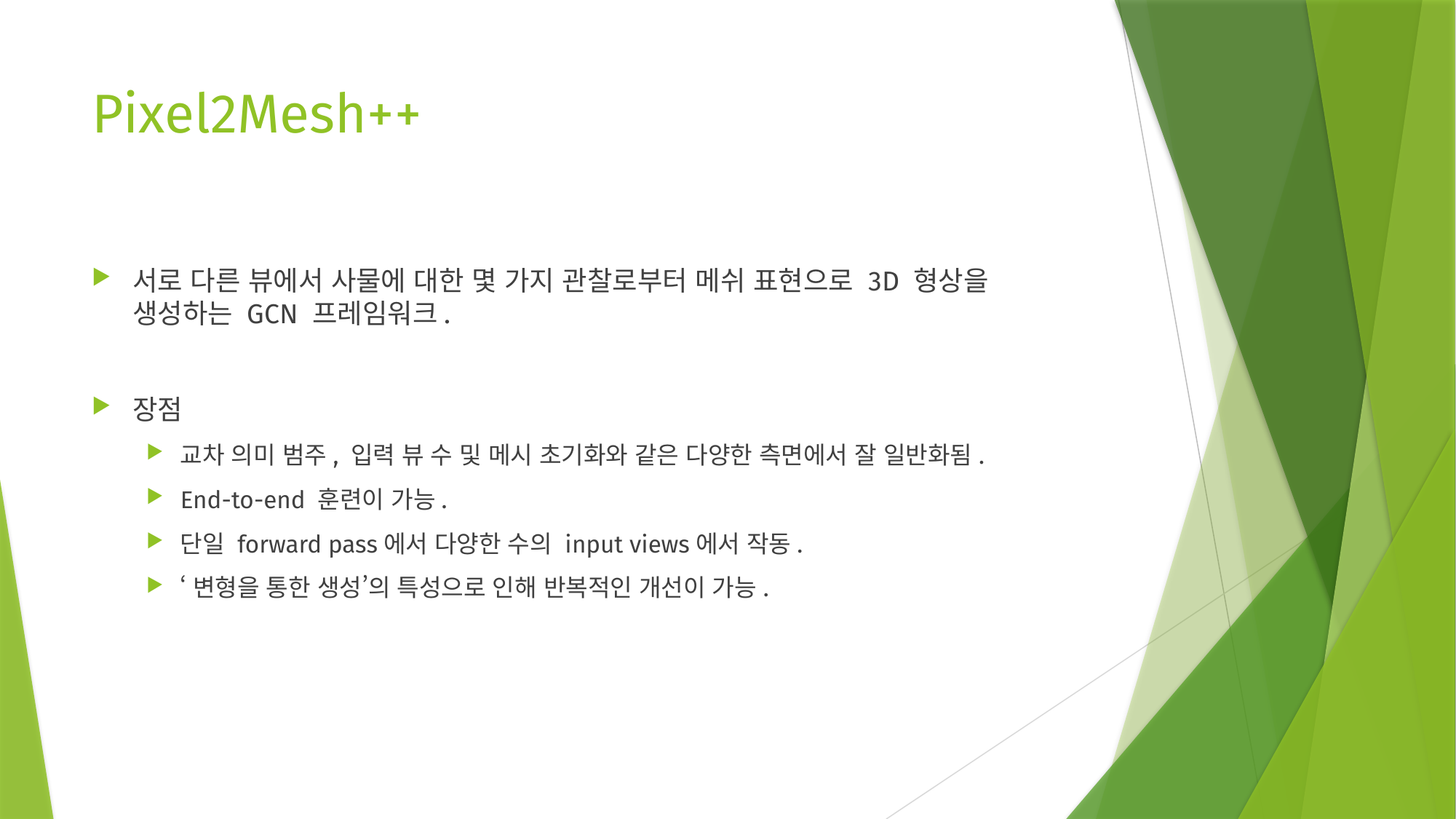

# Pixel2Mesh++
서로 다른 뷰에서 사물에 대한 몇 가지 관찰로부터 메쉬 표현으로 3D 형상을 생성하는 GCN 프레임워크.

장점
교차 의미 범주, 입력 뷰 수 및 메시 초기화와 같은 다양한 측면에서 잘 일반화됨.
End-to-end 훈련이 가능.
단일 forward pass에서 다양한 수의 input views에서 작동.
‘변형을 통한 생성’의 특성으로 인해 반복적인 개선이 가능.